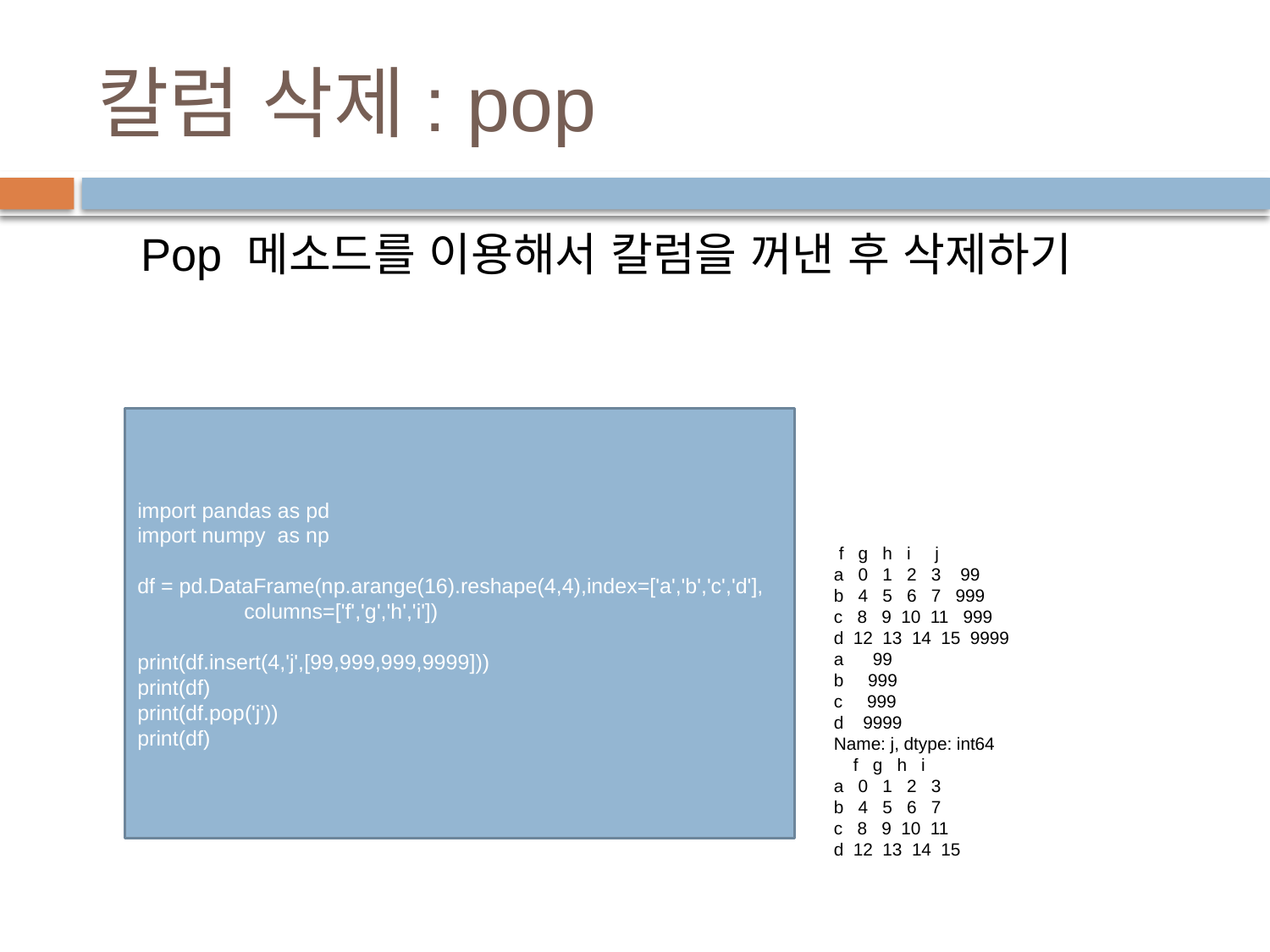

# 칼럼 삭제: pop
Pop 메소드를 이용해서 칼럼을 꺼낸 후 삭제하기
import pandas as pd
import numpy  as np

df = pd.DataFrame(np.arange(16).reshape(4,4),index=['a','b','c','d'],
                  columns=['f','g','h','i'])

print(df.insert(4,'j',[99,999,999,9999]))
print(df)
print(df.pop('j'))
print(df)
 f   g   h   i     j
a   0   1   2   3    99
b   4   5   6   7   999
c   8   9  10  11   999
d  12  13  14  15  9999
a      99
b     999
c     999
d    9999
Name: j, dtype: int64
    f   g   h   i
a   0   1   2   3
b   4   5   6   7
c   8   9  10  11
d  12  13  14  15